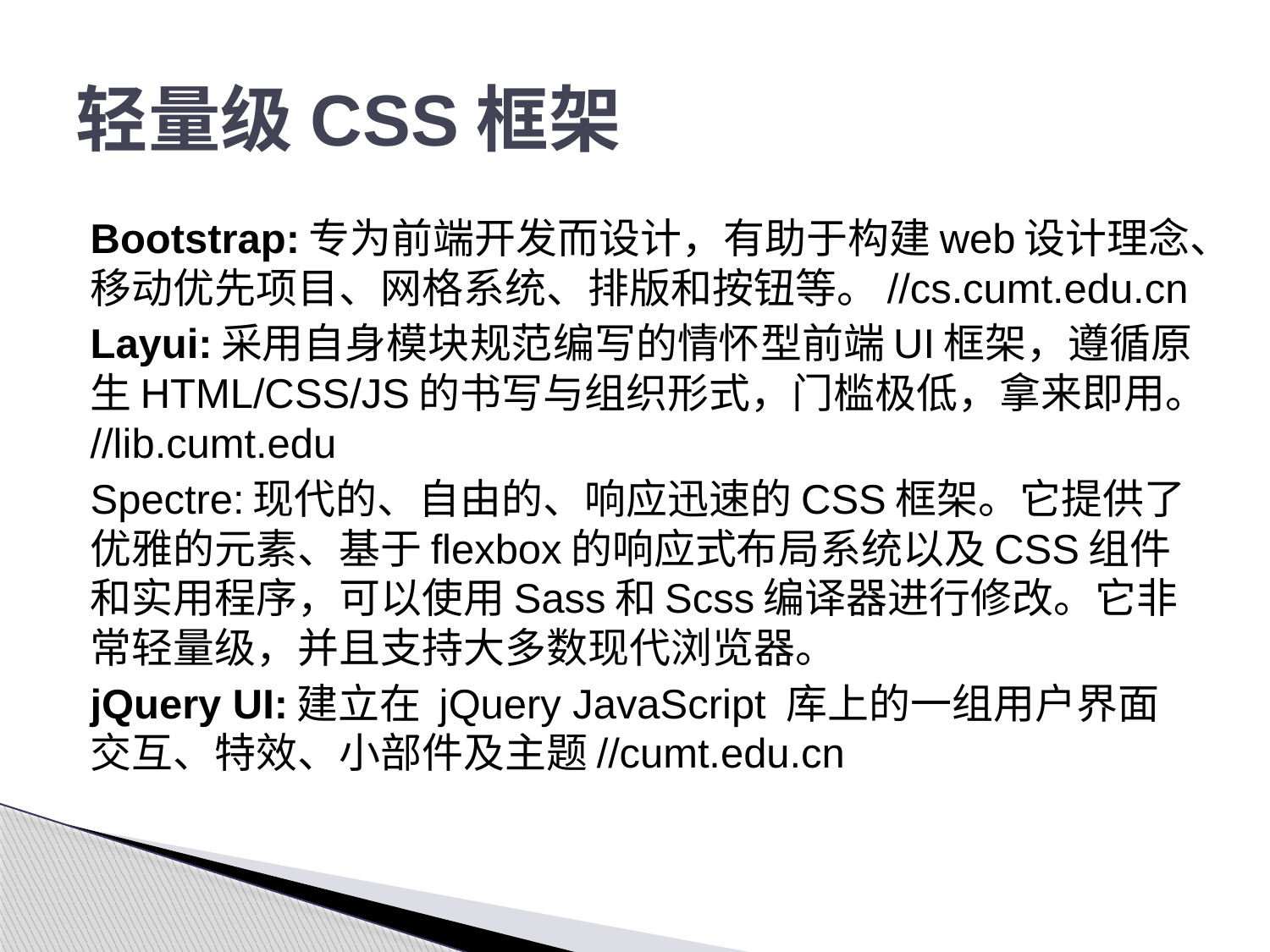

# 轻量级CSS框架
Bootstrap:专为前端开发而设计，有助于构建web设计理念、移动优先项目、网格系统、排版和按钮等。//cs.cumt.edu.cn
Layui:采用自身模块规范编写的情怀型前端UI框架，遵循原生HTML/CSS/JS的书写与组织形式，门槛极低，拿来即用。//lib.cumt.edu
Spectre:现代的、自由的、响应迅速的CSS框架。它提供了优雅的元素、基于flexbox的响应式布局系统以及CSS组件和实用程序，可以使用Sass和Scss编译器进行修改。它非常轻量级，并且支持大多数现代浏览器。
jQuery UI:建立在 jQuery JavaScript 库上的一组用户界面交互、特效、小部件及主题//cumt.edu.cn